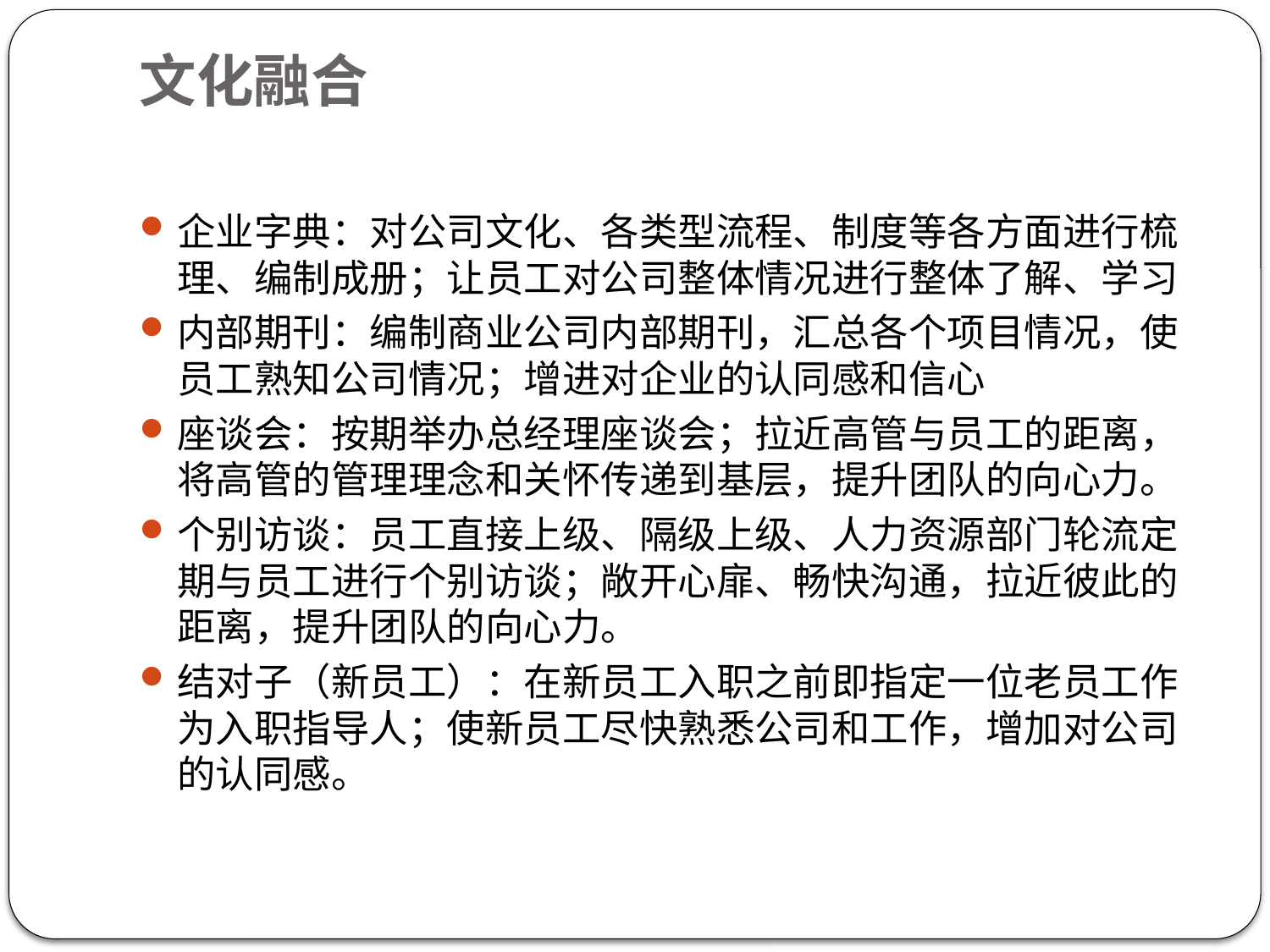

# 文化融合
企业字典：对公司文化、各类型流程、制度等各方面进行梳理、编制成册；让员工对公司整体情况进行整体了解、学习
内部期刊：编制商业公司内部期刊，汇总各个项目情况，使员工熟知公司情况；增进对企业的认同感和信心
座谈会：按期举办总经理座谈会；拉近高管与员工的距离，将高管的管理理念和关怀传递到基层，提升团队的向心力。
个别访谈：员工直接上级、隔级上级、人力资源部门轮流定期与员工进行个别访谈；敞开心扉、畅快沟通，拉近彼此的距离，提升团队的向心力。
结对子（新员工）：在新员工入职之前即指定一位老员工作为入职指导人；使新员工尽快熟悉公司和工作，增加对公司的认同感。